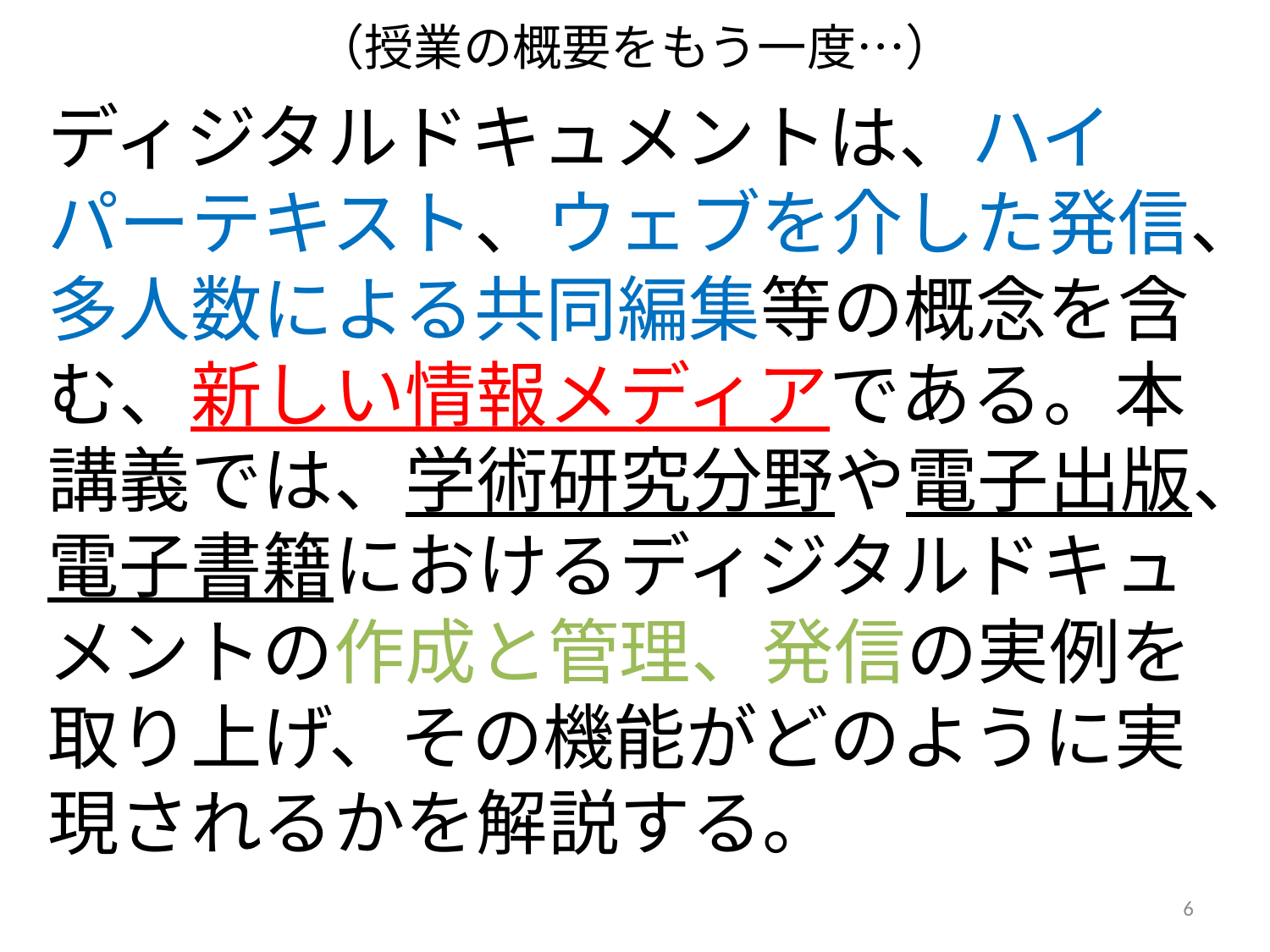

# （授業の概要をもう一度…）
ディジタルドキュメントは、ハイパーテキスト、ウェブを介した発信、多人数による共同編集等の概念を含む、新しい情報メディアである。本講義では、学術研究分野や電子出版、電子書籍におけるディジタルドキュメントの作成と管理、発信の実例を取り上げ、その機能がどのように実現されるかを解説する。
6